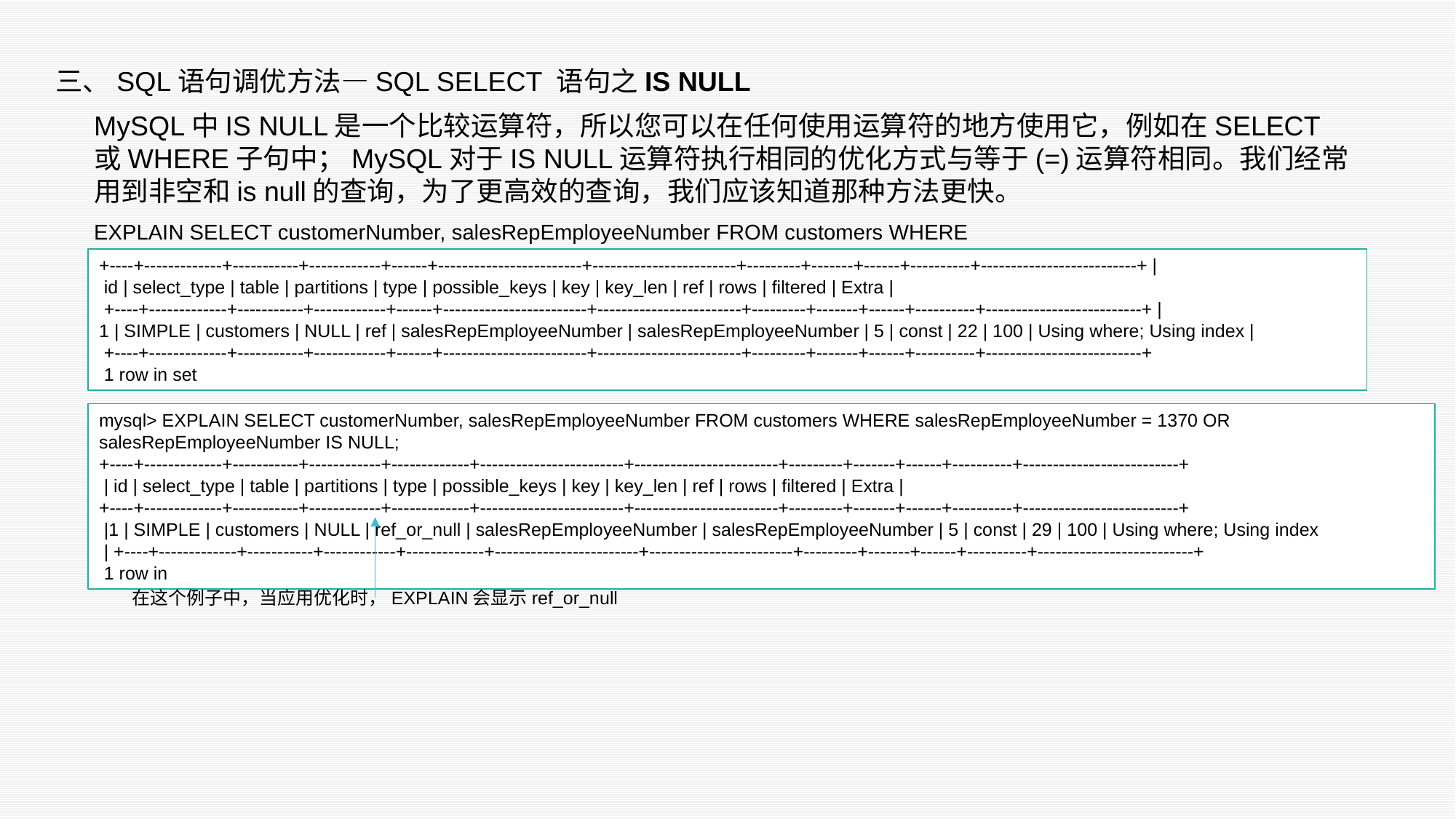

三、SQL语句调优方法—SQL SELECT 语句之IS NULL
MySQL中IS NULL是一个比较运算符，所以您可以在任何使用运算符的地方使用它，例如在SELECT或WHERE子句中；MySQL对于IS NULL运算符执行相同的优化方式与等于(=)运算符相同。我们经常用到非空和is null的查询，为了更高效的查询，我们应该知道那种方法更快。
EXPLAIN SELECT customerNumber, salesRepEmployeeNumber FROM customers WHERE salesRepEmployeeNumber IS NULL;
+----+-------------+-----------+------------+------+------------------------+------------------------+---------+-------+------+----------+--------------------------+ |
 id | select_type | table | partitions | type | possible_keys | key | key_len | ref | rows | filtered | Extra |
 +----+-------------+-----------+------------+------+------------------------+------------------------+---------+-------+------+----------+--------------------------+ |
1 | SIMPLE | customers | NULL | ref | salesRepEmployeeNumber | salesRepEmployeeNumber | 5 | const | 22 | 100 | Using where; Using index |
 +----+-------------+-----------+------------+------+------------------------+------------------------+---------+-------+------+----------+--------------------------+
 1 row in set
mysql> EXPLAIN SELECT customerNumber, salesRepEmployeeNumber FROM customers WHERE salesRepEmployeeNumber = 1370 OR salesRepEmployeeNumber IS NULL;
+----+-------------+-----------+------------+-------------+------------------------+------------------------+---------+-------+------+----------+--------------------------+
 | id | select_type | table | partitions | type | possible_keys | key | key_len | ref | rows | filtered | Extra |
+----+-------------+-----------+------------+-------------+------------------------+------------------------+---------+-------+------+----------+--------------------------+
 |1 | SIMPLE | customers | NULL | ref_or_null | salesRepEmployeeNumber | salesRepEmployeeNumber | 5 | const | 29 | 100 | Using where; Using index
 | +----+-------------+-----------+------------+-------------+------------------------+------------------------+---------+-------+------+----------+--------------------------+
 1 row in
在这个例子中，当应用优化时，EXPLAIN会显示ref_or_null